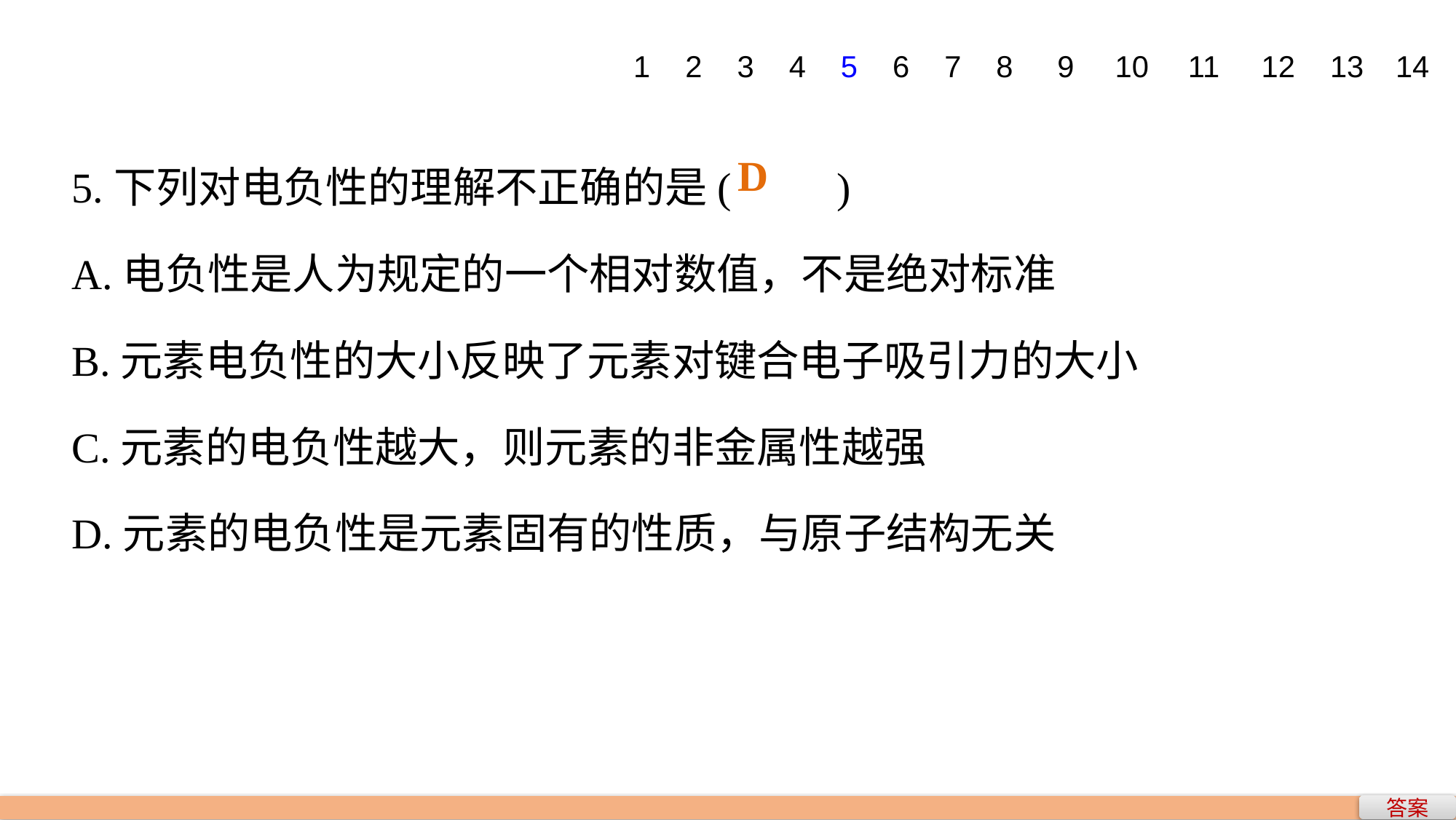

1
2
3
4
5
6
7
8
9
10
11
12
13
14
5.下列对电负性的理解不正确的是(　　)
A.电负性是人为规定的一个相对数值，不是绝对标准
B.元素电负性的大小反映了元素对键合电子吸引力的大小
C.元素的电负性越大，则元素的非金属性越强
D.元素的电负性是元素固有的性质，与原子结构无关
D
答案